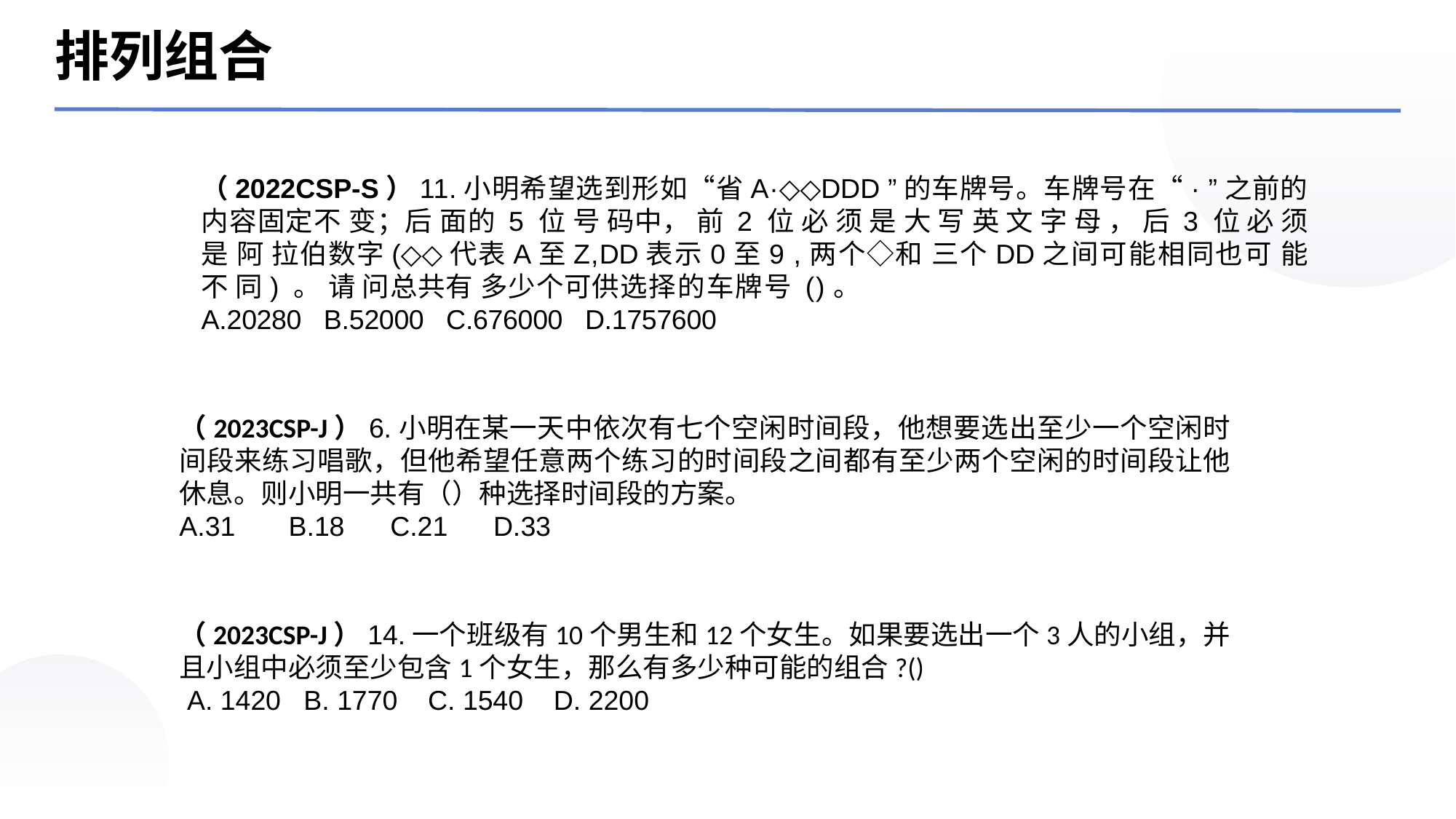

排列组合
（2022CSP-S）11.小明希望选到形如“省A·◇◇DDD ”的车牌号。车牌号在“· ”之前的内容固定不 变；后 面的 5 位 号 码中， 前 2 位 必 须 是 大 写 英 文 字 母 ， 后 3 位 必 须 是 阿 拉伯数字(◇◇代表A至Z,DD表示0至9 ,两个◇和 三个DD之间可能相同也可 能 不 同) 。 请 问总共有 多少个可供选择的车牌号 ()。
A.20280   B.52000   C.676000   D.1757600
（2023CSP-J）6.小明在某一天中依次有七个空闲时间段，他想要选出至少一个空闲时间段来练习唱歌，但他希望任意两个练习的时间段之间都有至少两个空闲的时间段让他休息。则小明一共有（）种选择时间段的方案。
A.31       B.18      C.21      D.33
（2023CSP-J）14.一个班级有10个男生和12个女生。如果要选出一个3人的小组，并且小组中必须至少包含1个女生，那么有多少种可能的组合?()
 A. 1420   B. 1770    C. 1540    D. 2200